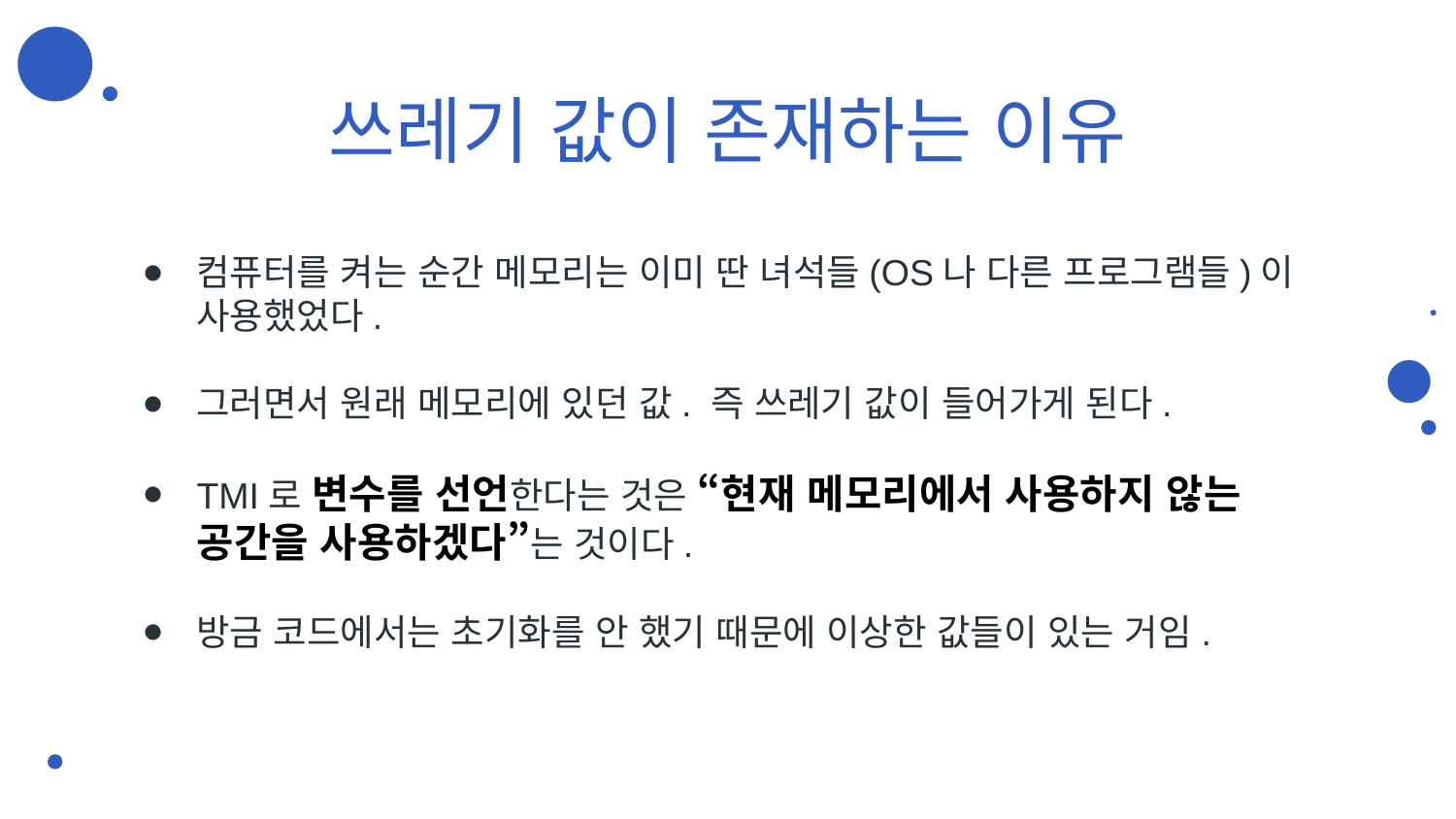

# 쓰레기 값이 존재하는 이유
컴퓨터를 켜는 순간 메모리는 이미 딴 녀석들(OS나 다른 프로그램들)이 사용했었다.

그러면서 원래 메모리에 있던 값. 즉 쓰레기 값이 들어가게 된다.

TMI로 변수를 선언한다는 것은 “현재 메모리에서 사용하지 않는 공간을 사용하겠다”는 것이다.

방금 코드에서는 초기화를 안 했기 때문에 이상한 값들이 있는 거임.